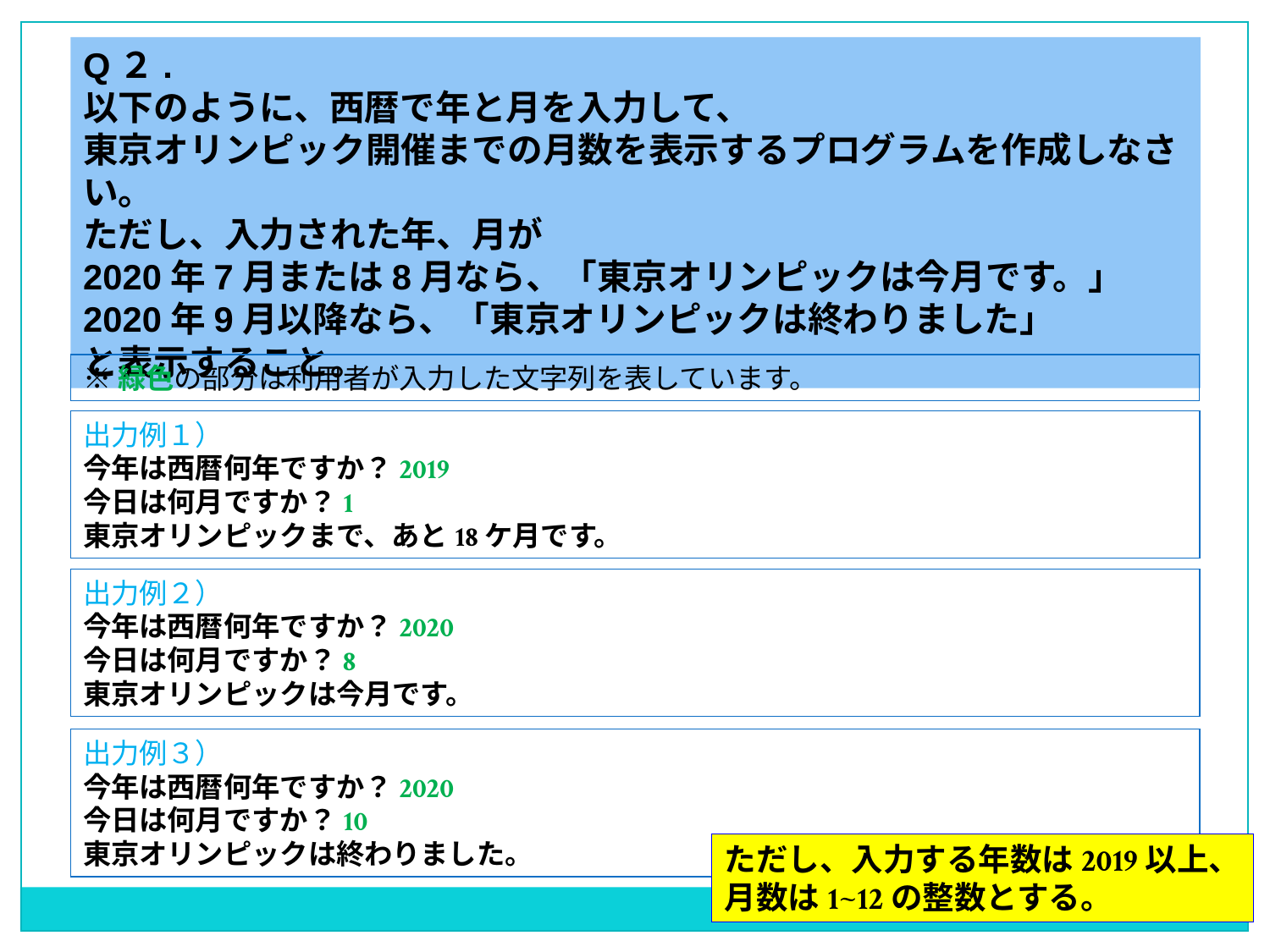

Q２.
以下のように、西暦で年と月を入力して、
東京オリンピック開催までの月数を表示するプログラムを作成しなさい。
ただし、入力された年、月が
2020年7月または8月なら、「東京オリンピックは今月です。」
2020年9月以降なら、「東京オリンピックは終わりました」
と表示すること。
※緑色の部分は利用者が入力した文字列を表しています。
出力例１）
今年は西暦何年ですか？2019
今日は何月ですか？1
東京オリンピックまで、あと18ケ月です。
出力例２）
今年は西暦何年ですか？2020
今日は何月ですか？8
東京オリンピックは今月です。
出力例３）
今年は西暦何年ですか？2020
今日は何月ですか？10
東京オリンピックは終わりました。
ただし、入力する年数は2019以上、
月数は1~12の整数とする。